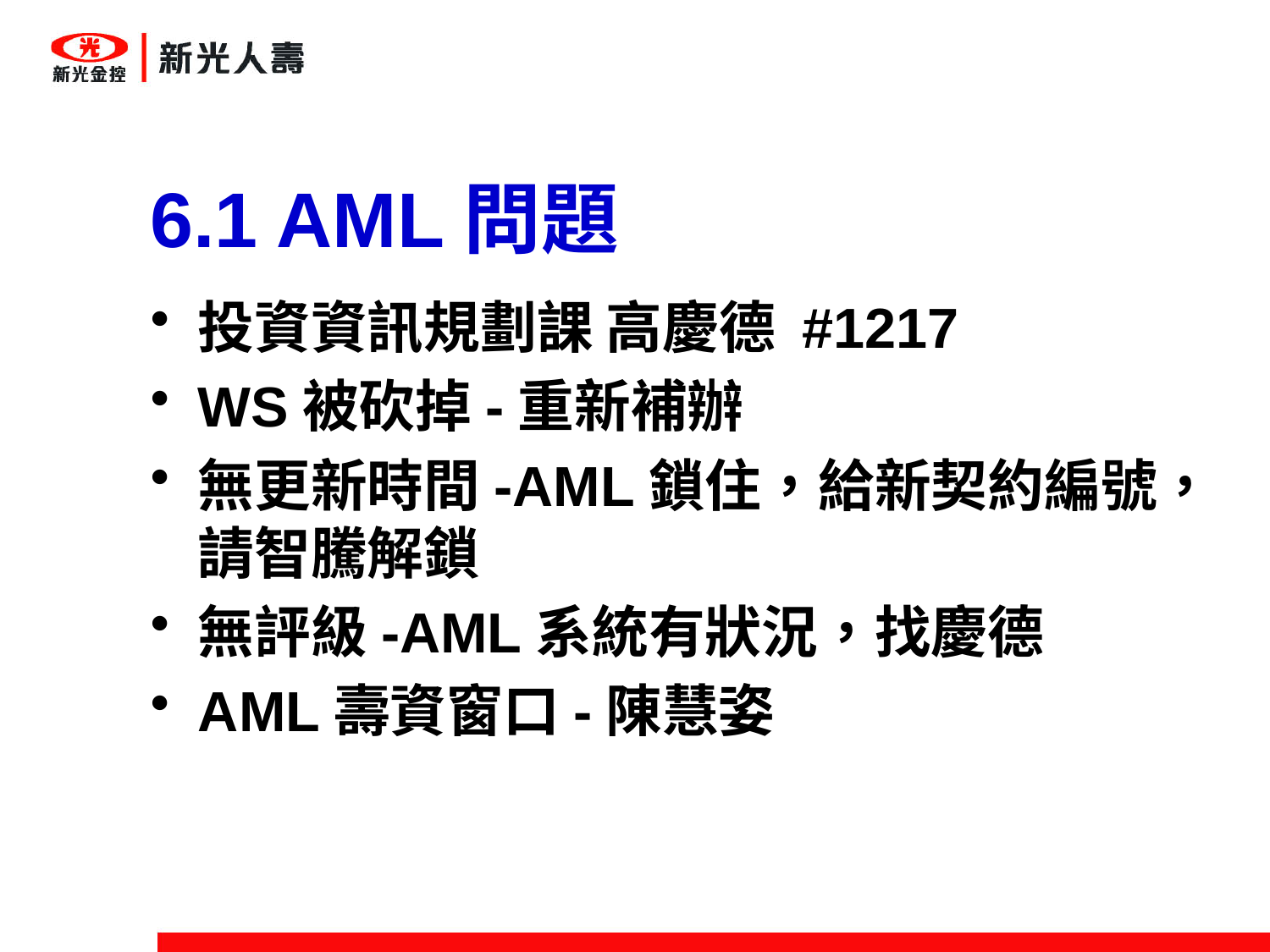

# 6.1 AML問題
投資資訊規劃課 高慶德 #1217
WS被砍掉-重新補辦
無更新時間-AML鎖住，給新契約編號，請智騰解鎖
無評級-AML系統有狀況，找慶德
AML壽資窗口-陳慧姿